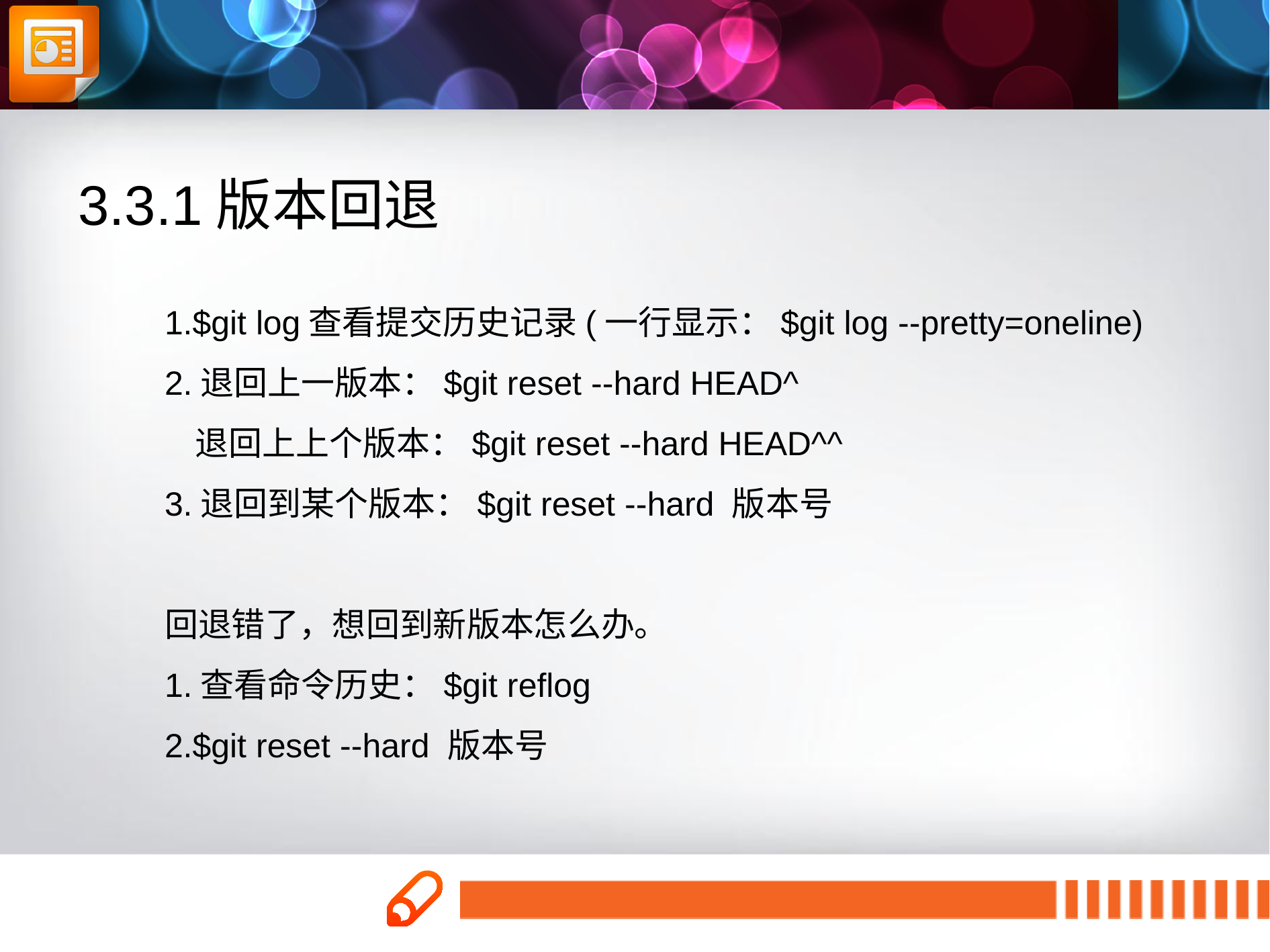

3.3.1版本回退
1.$git log查看提交历史记录(一行显示：$git log --pretty=oneline)
2.退回上一版本：$git reset --hard HEAD^
   退回上上个版本：$git reset --hard HEAD^^
3.退回到某个版本：$git reset --hard 版本号

回退错了，想回到新版本怎么办。
1.查看命令历史：$git reflog
2.$git reset --hard 版本号